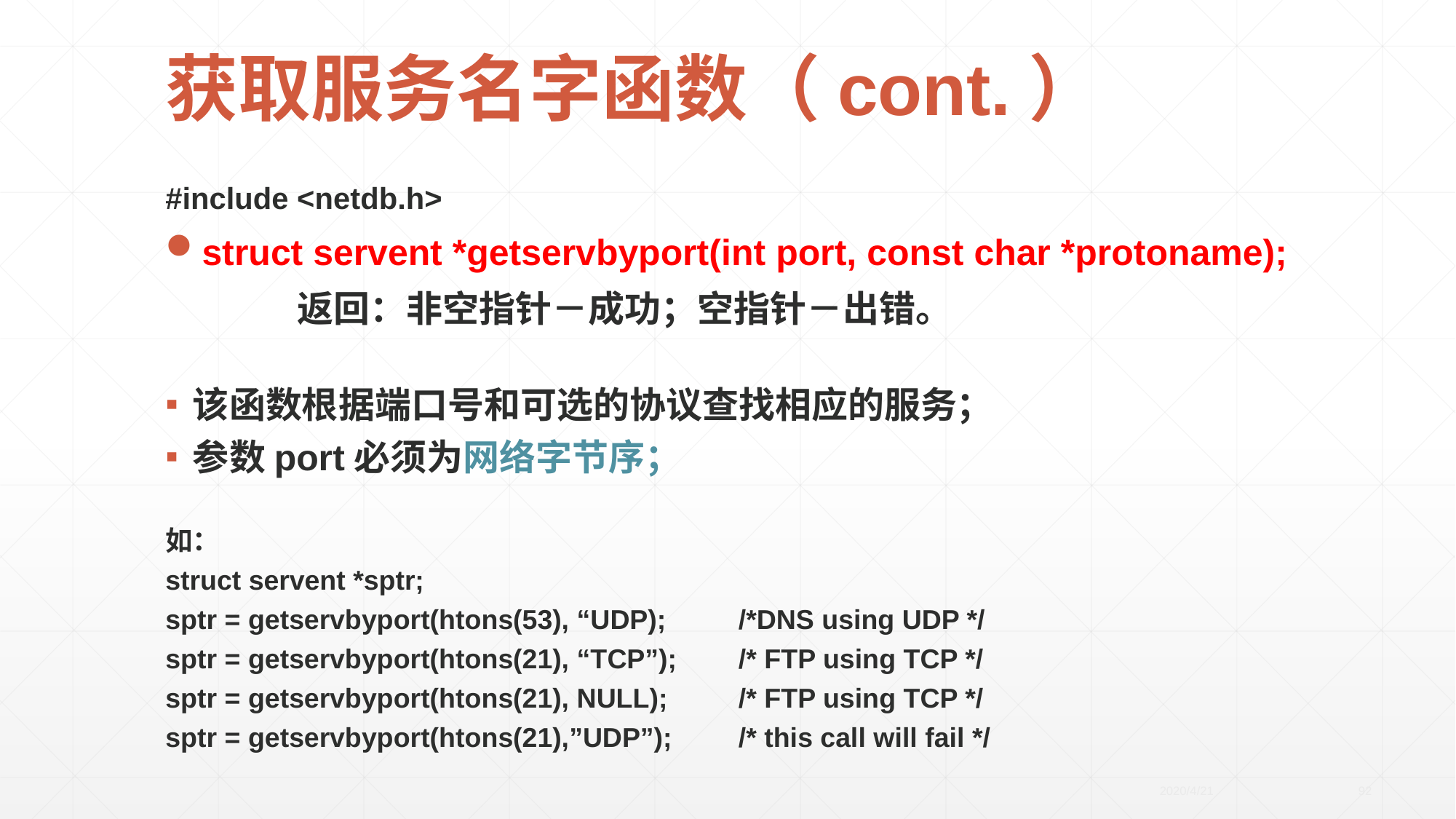

# 获取服务名字函数（cont.）
#include <netdb.h>
struct servent *getservbyport(int port, const char *protoname);
               返回：非空指针－成功；空指针－出错。

该函数根据端口号和可选的协议查找相应的服务；
参数port必须为网络字节序；

如：
struct servent *sptr;
sptr = getservbyport(htons(53), “UDP); 	/*DNS using UDP */
sptr = getservbyport(htons(21), “TCP”);	/* FTP using TCP */
sptr = getservbyport(htons(21), NULL);	/* FTP using TCP */
sptr = getservbyport(htons(21),”UDP”);	/* this call will fail */

2020/4/21
92